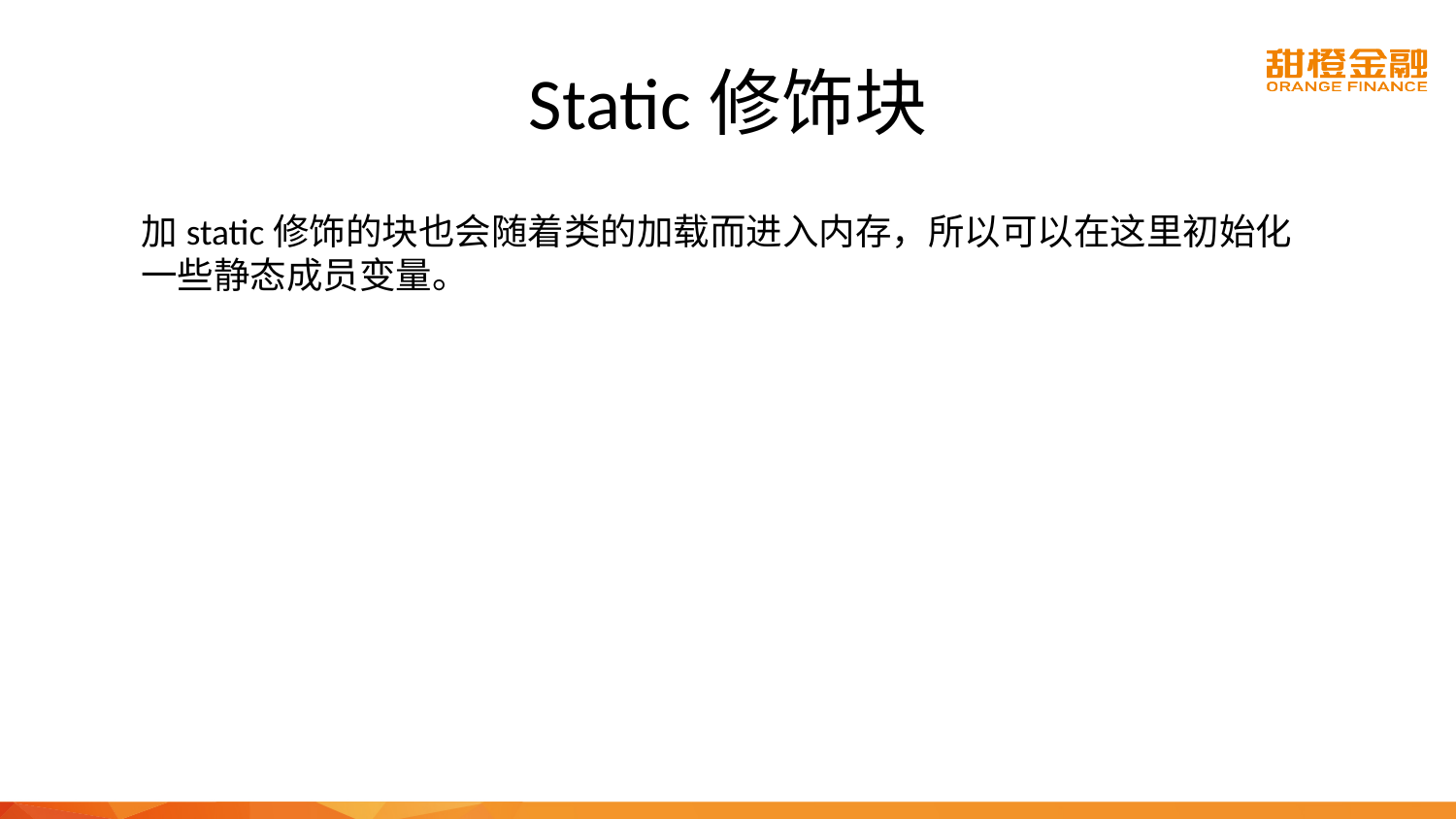

# Static修饰块
加static修饰的块也会随着类的加载而进入内存，所以可以在这里初始化一些静态成员变量。